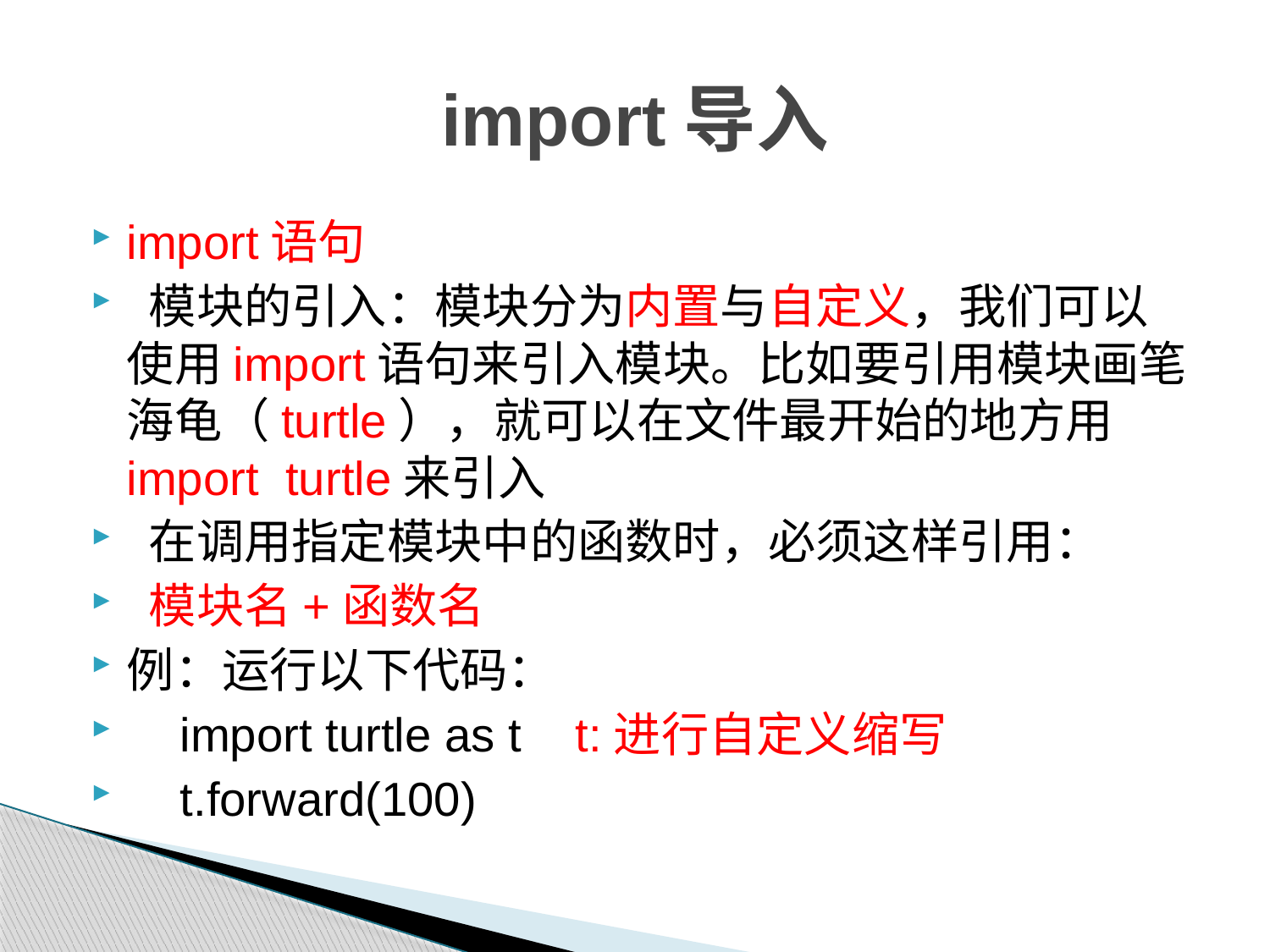

# import导入
import语句
 模块的引入：模块分为内置与自定义，我们可以使用import语句来引入模块。比如要引用模块画笔海龟（turtle），就可以在文件最开始的地方用import  turtle来引入
 在调用指定模块中的函数时，必须这样引用：
 模块名+函数名
例：运行以下代码：
    import turtle as t    t:进行自定义缩写
    t.forward(100)